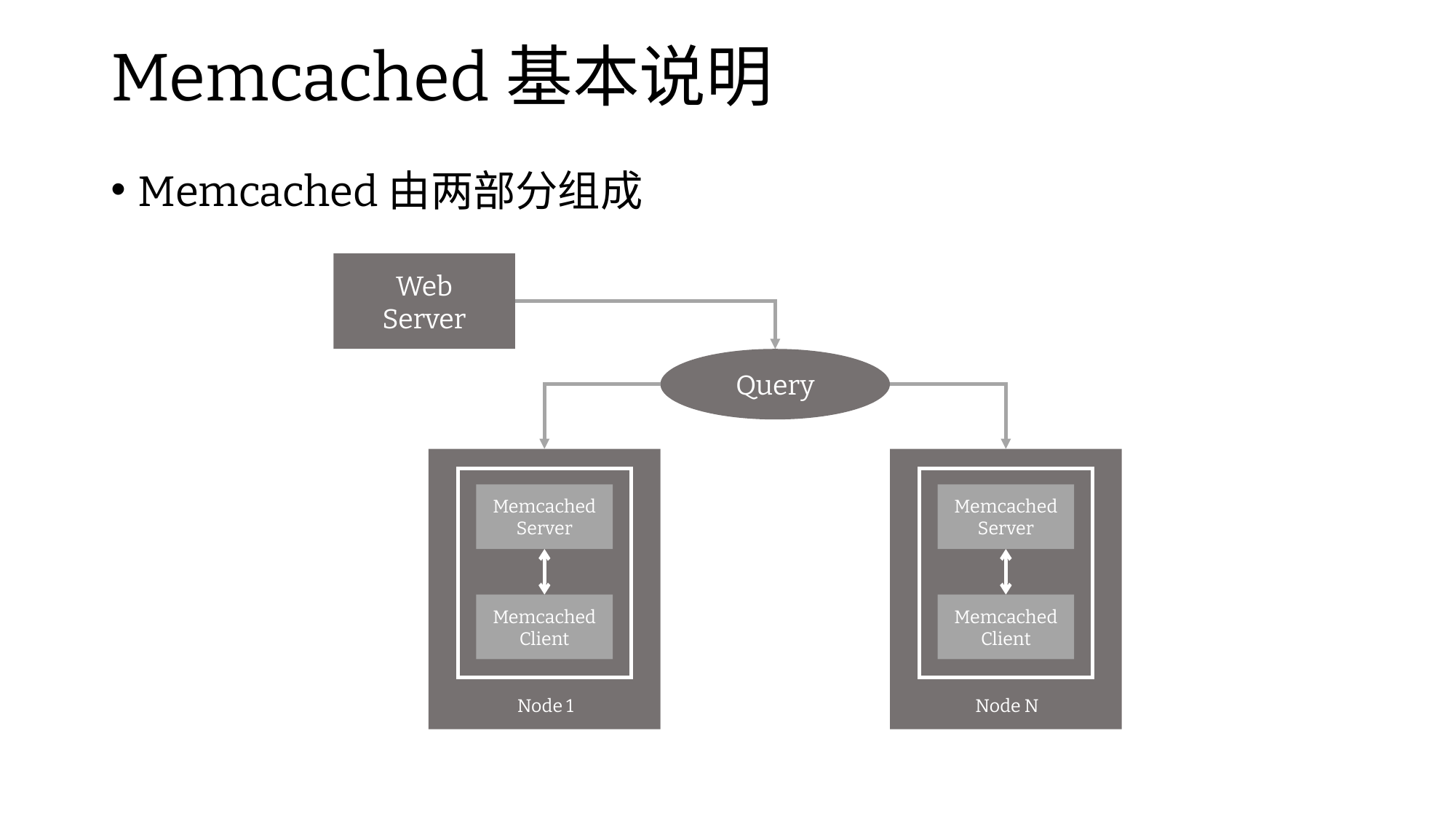

# Memcached基本说明
Memcached由两部分组成
Web
Server
Query

Memcached
Server
Memcached
Client
Node 1

Memcached
Server
Memcached
Client
Node N